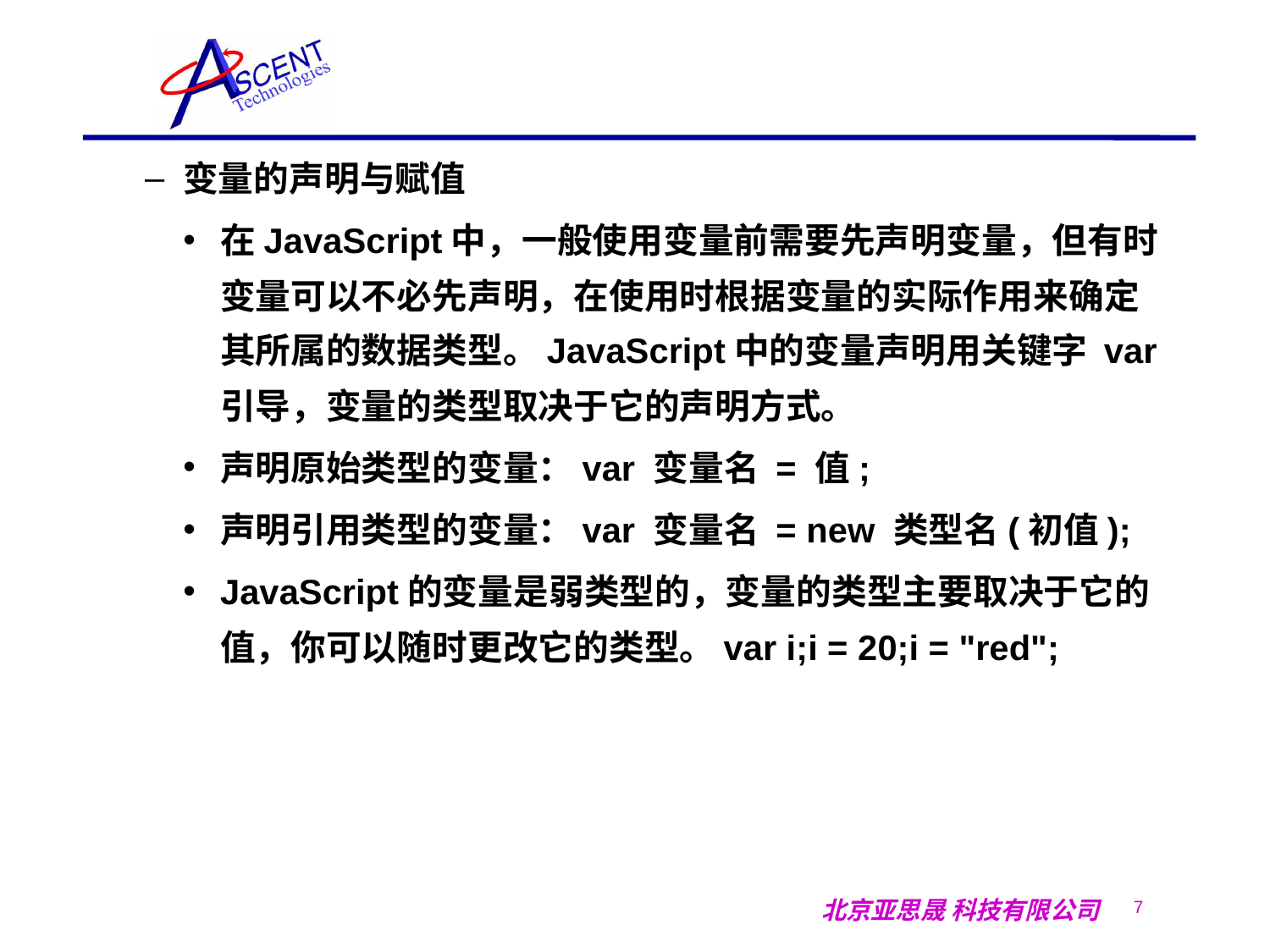

变量的声明与赋值
在JavaScript中，一般使用变量前需要先声明变量，但有时变量可以不必先声明，在使用时根据变量的实际作用来确定其所属的数据类型。JavaScript中的变量声明用关键字 var 引导，变量的类型取决于它的声明方式。
声明原始类型的变量：var 变量名 = 值;
声明引用类型的变量：var 变量名 = new 类型名(初值);
JavaScript的变量是弱类型的，变量的类型主要取决于它的值，你可以随时更改它的类型。var i;i = 20;i = "red";